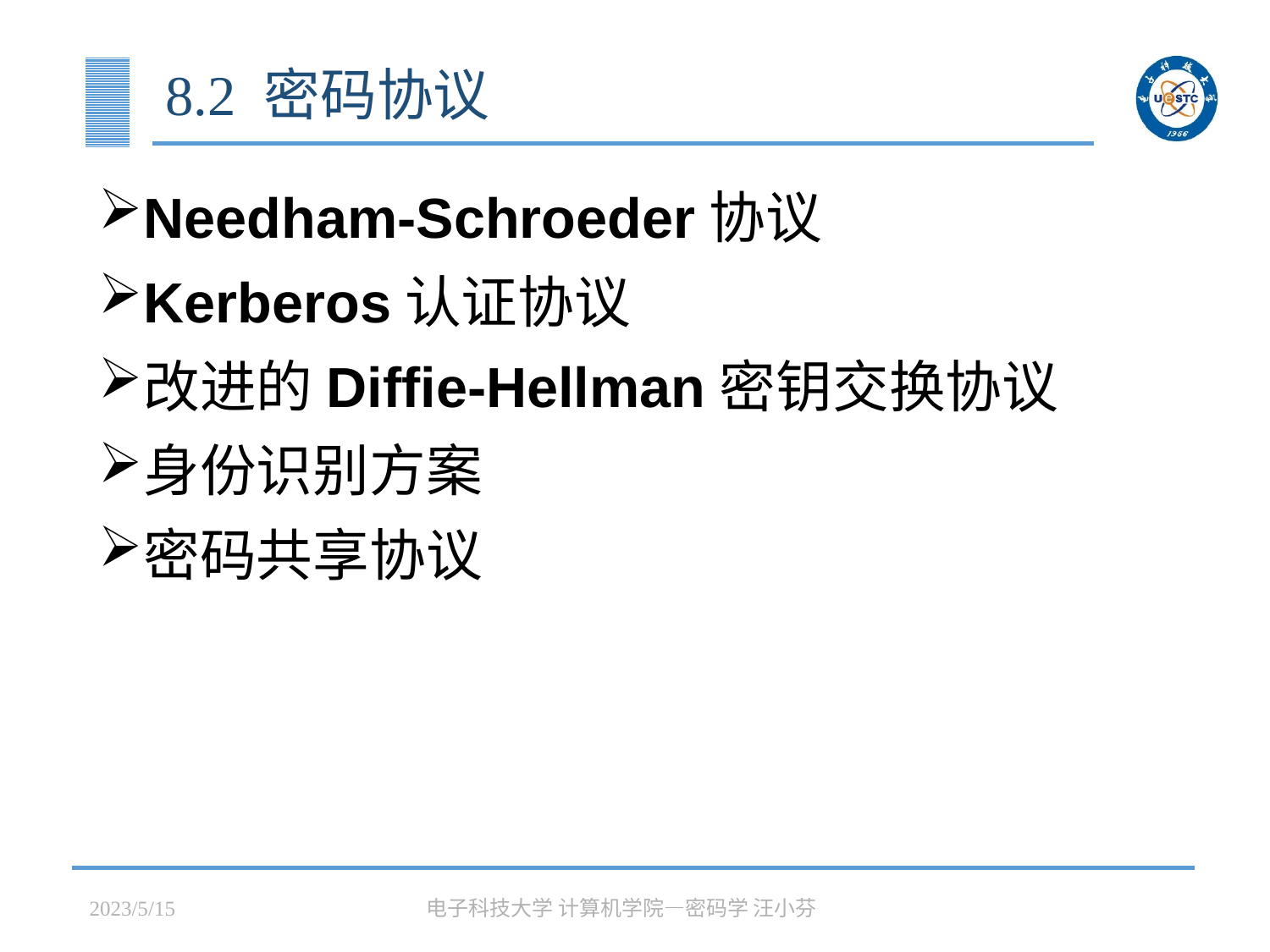

# 8.2 密码协议
Needham-Schroeder协议
Kerberos认证协议
改进的Diffie-Hellman密钥交换协议
身份识别方案
密码共享协议
2023/5/15
电子科技大学 计算机学院—密码学 汪小芬